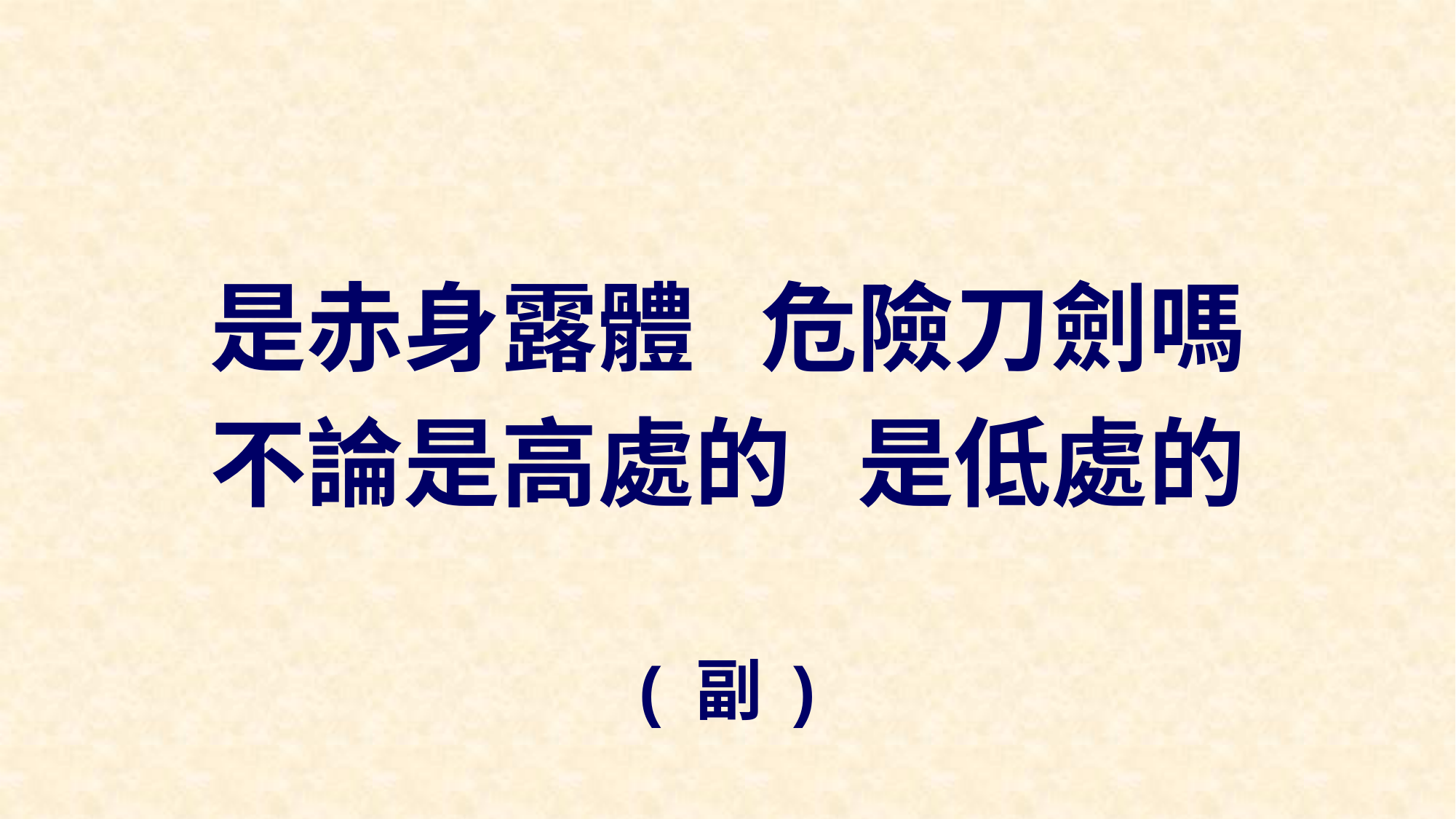

是赤身露體   危險刀劍嗎
不論是高處的   是低處的
( 副 )